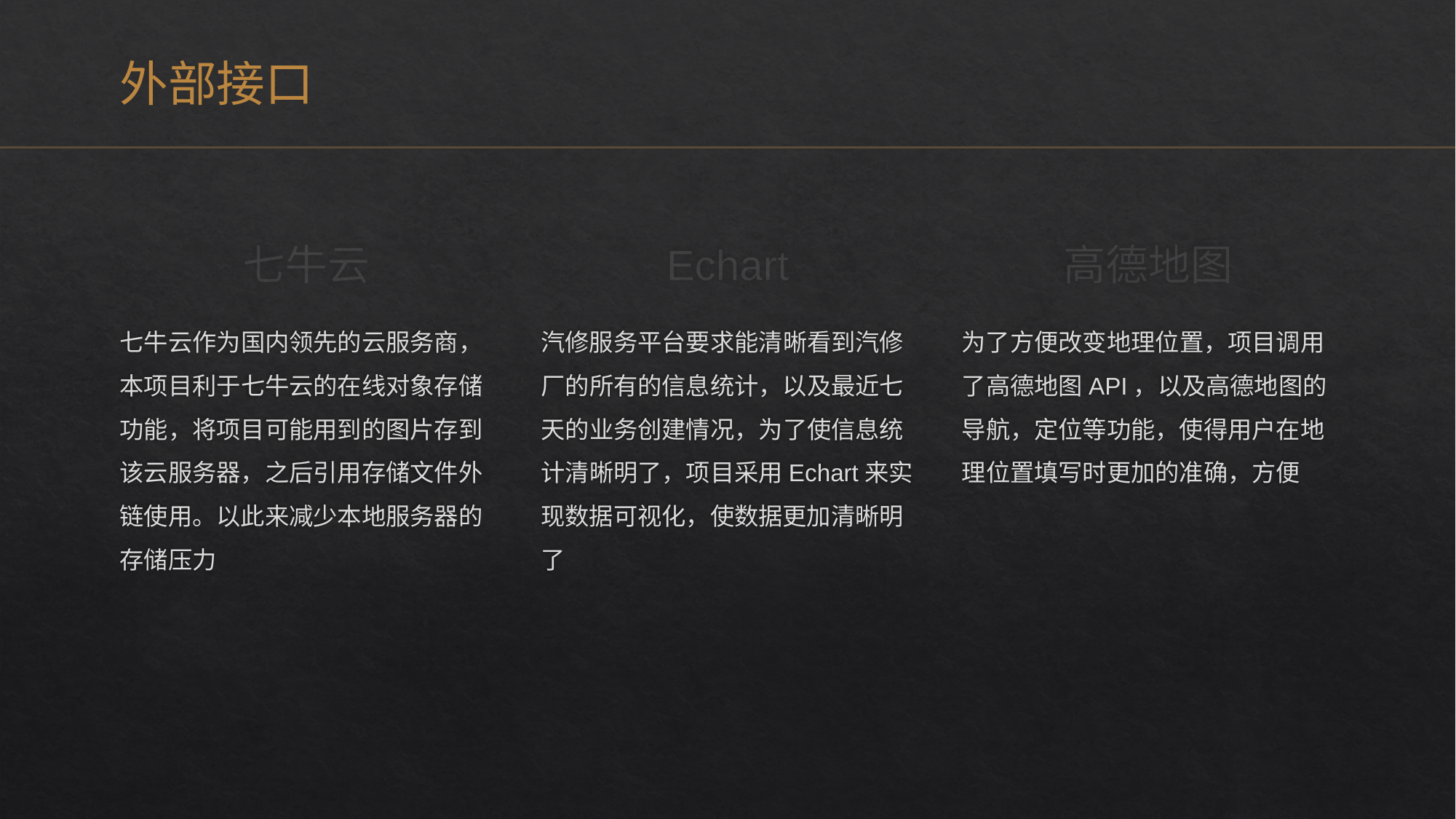

外部接口
七牛云
Echart
高德地图
七牛云作为国内领先的云服务商，本项目利于七牛云的在线对象存储功能，将项目可能用到的图片存到该云服务器，之后引用存储文件外链使用。以此来减少本地服务器的存储压力
汽修服务平台要求能清晰看到汽修厂的所有的信息统计，以及最近七天的业务创建情况，为了使信息统计清晰明了，项目采用Echart来实现数据可视化，使数据更加清晰明了
为了方便改变地理位置，项目调用了高德地图API，以及高德地图的导航，定位等功能，使得用户在地理位置填写时更加的准确，方便